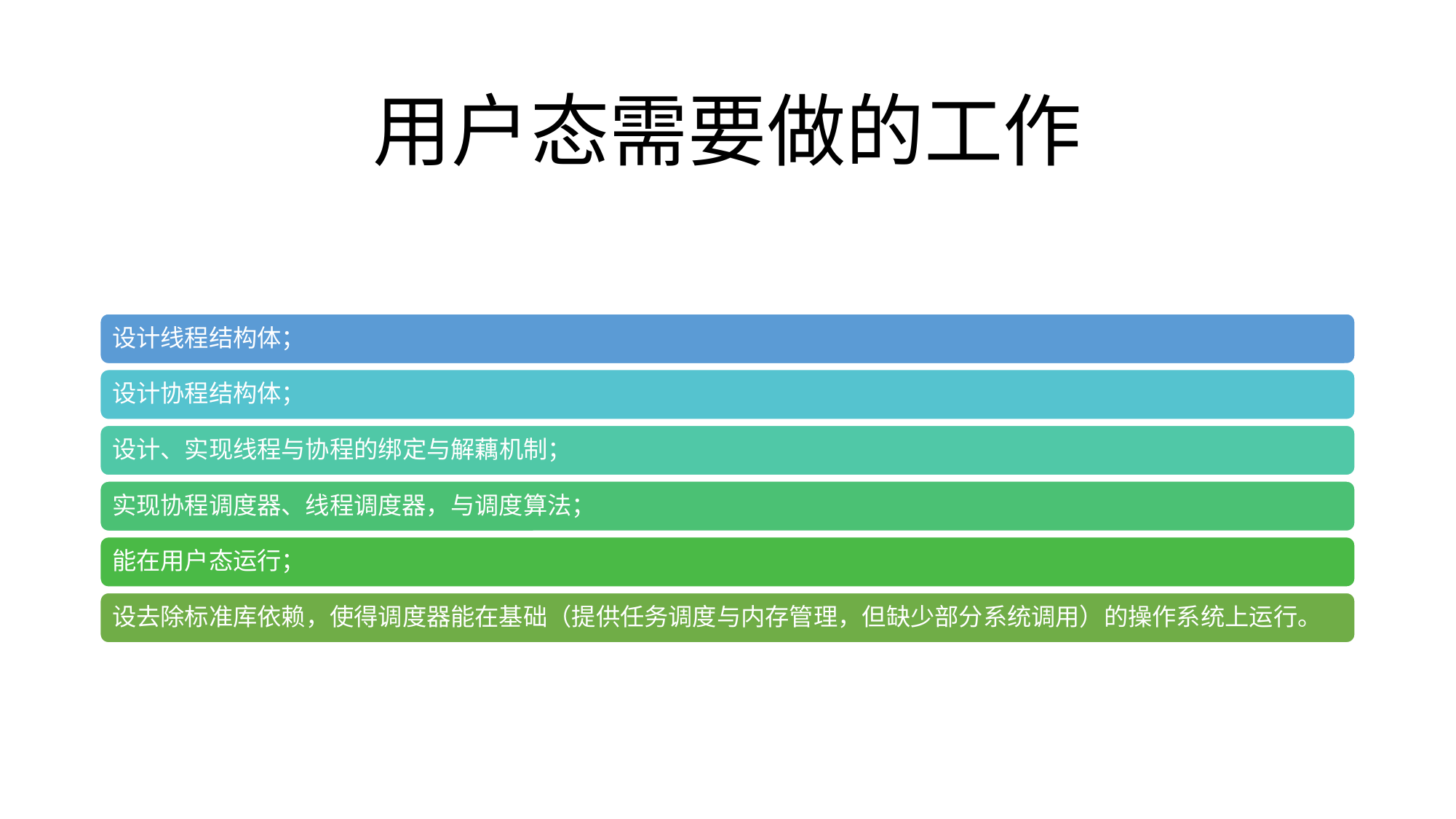

# 用户态需要做的工作
设计线程结构体；
设计协程结构体；
设计、实现线程与协程的绑定与解藕机制；
实现协程调度器、线程调度器，与调度算法；
能在用户态运行；
设去除标准库依赖，使得调度器能在基础（提供任务调度与内存管理，但缺少部分系统调用）的操作系统上运行。